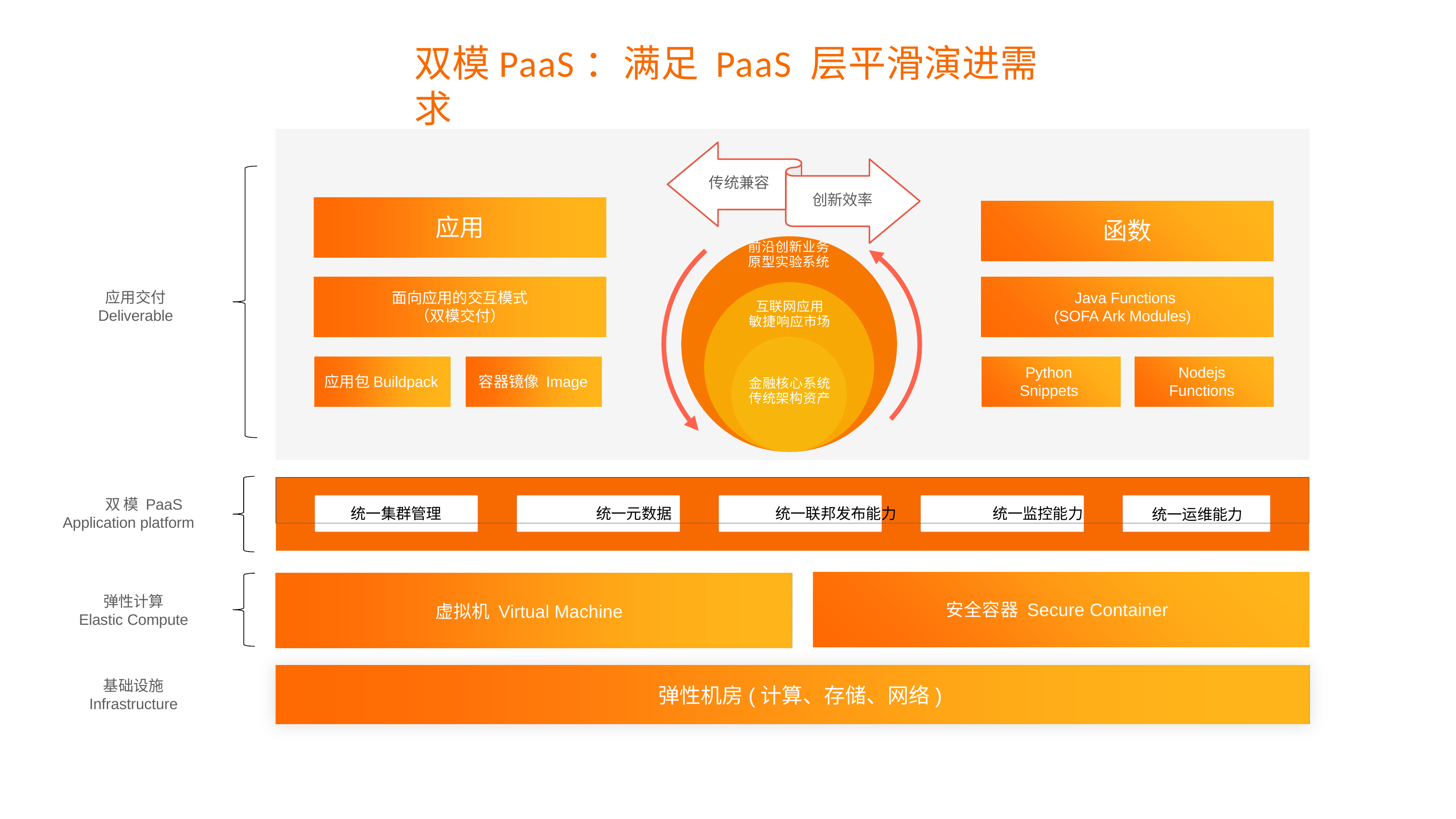

# 双模PaaS：满足PaaS 层平滑演进需求

传统兼容
创新效率

应用
函数

前沿创新业务 原型实验系统

应用交付
Deliverable
面向应用的交互模式
（双模交付）
Java Functions  (SOFA Ark Modules)
互联网应用 敏捷响应市场

Python  Snippets
Nodejs  Functions
应用包Buildpack
容器镜像 Image
金融核心系统 传统架构资产

统一运维能力
双 模 PaaS  Application platform

统一集群管理	统一元数据	统一联邦发布能力	统一监控能力

弹性计算
Elastic Compute
安全容器 Secure Container
虚拟机 Virtual Machine

基础设施
Infrastructure
弹性机房(计算、存储、网络)